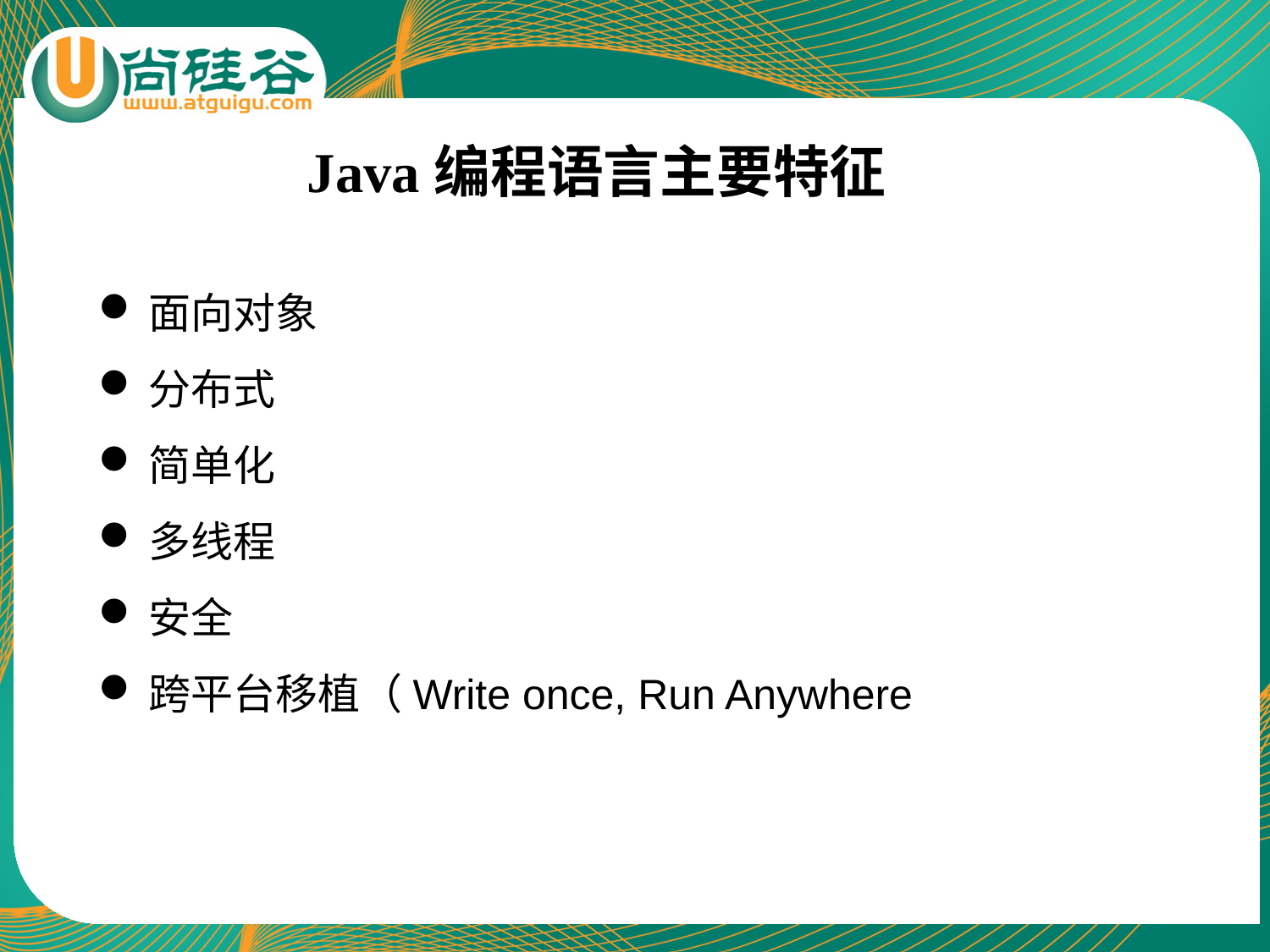

Java编程语言主要特征
面向对象
分布式
简单化
多线程
安全
跨平台移植（Write once, Run Anywhere